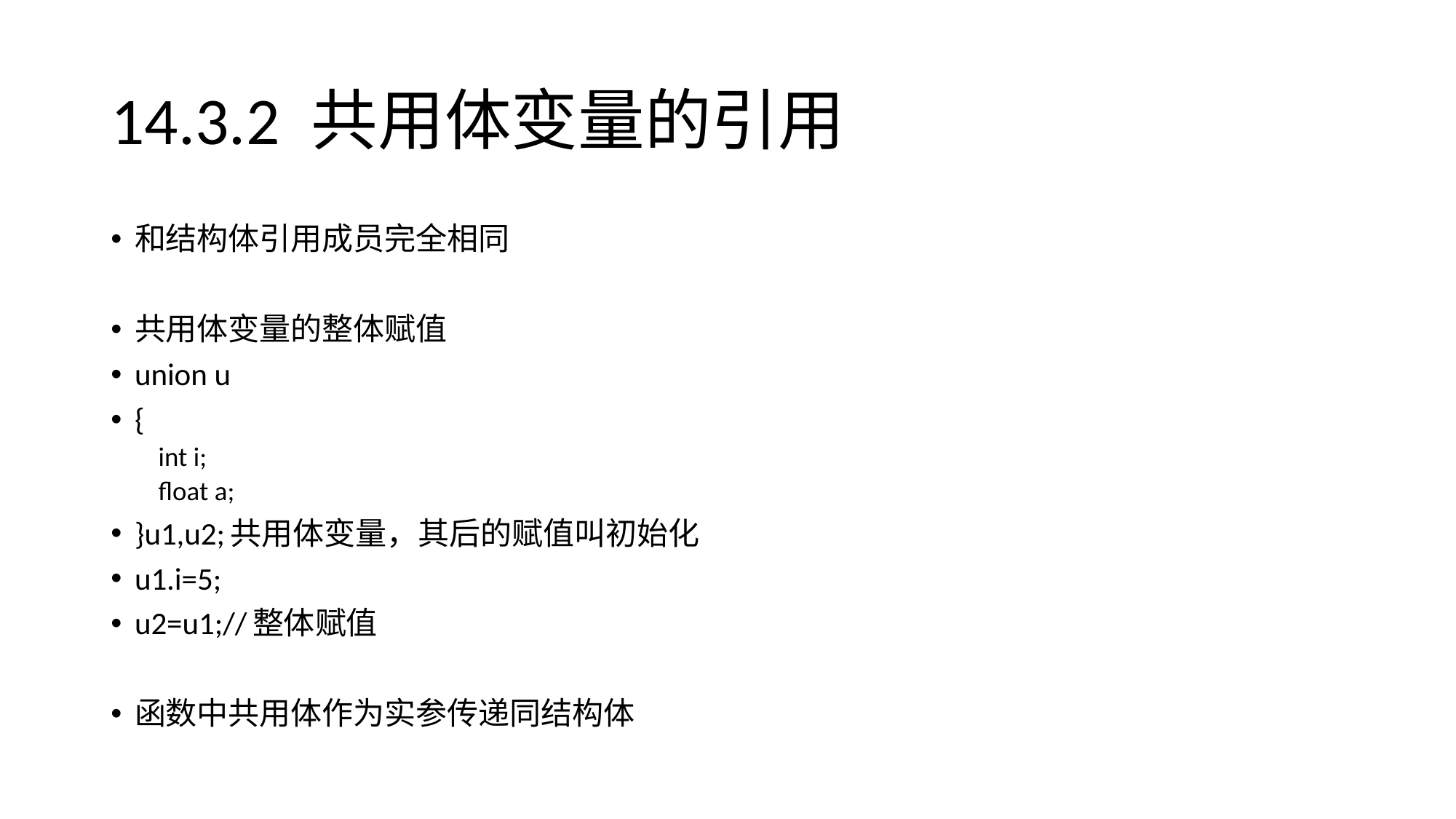

# 14.3.2 共用体变量的引用
和结构体引用成员完全相同

共用体变量的整体赋值
union u
{
int i;
float a;
}u1,u2;共用体变量，其后的赋值叫初始化
u1.i=5;
u2=u1;//整体赋值

函数中共用体作为实参传递同结构体